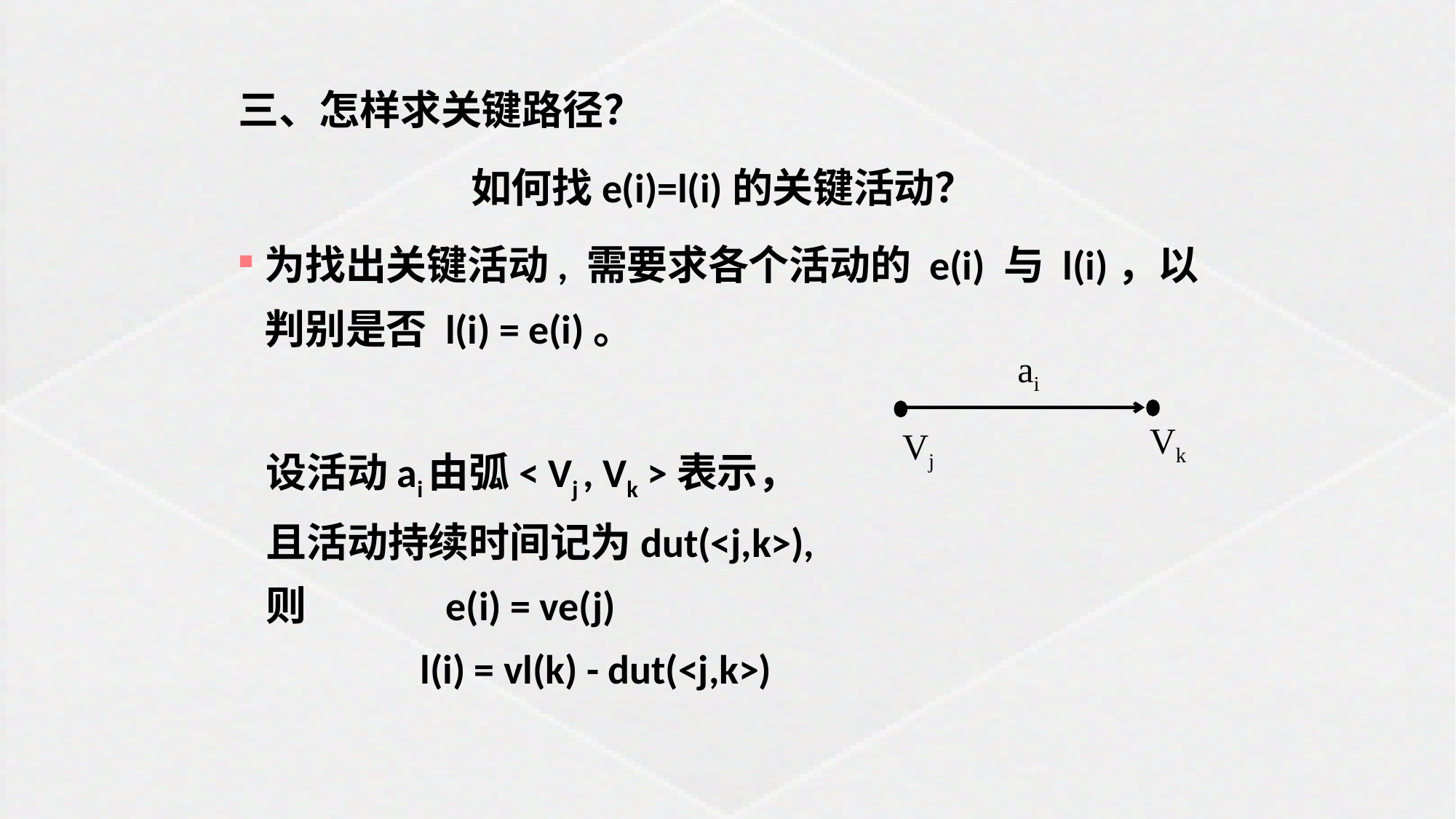

三、怎样求关键路径？
如何找e(i)=l(i)的关键活动？
为找出关键活动, 需要求各个活动的 e(i) 与 l(i)，以判别是否 l(i) = e(i)。

  设活动ai由弧< Vj , Vk >表示，
  且活动持续时间记为dut(<j,k>),
  则              e(i) = ve(j)
                    l(i) = vl(k) - dut(<j,k>)
ai

Vk
Vj